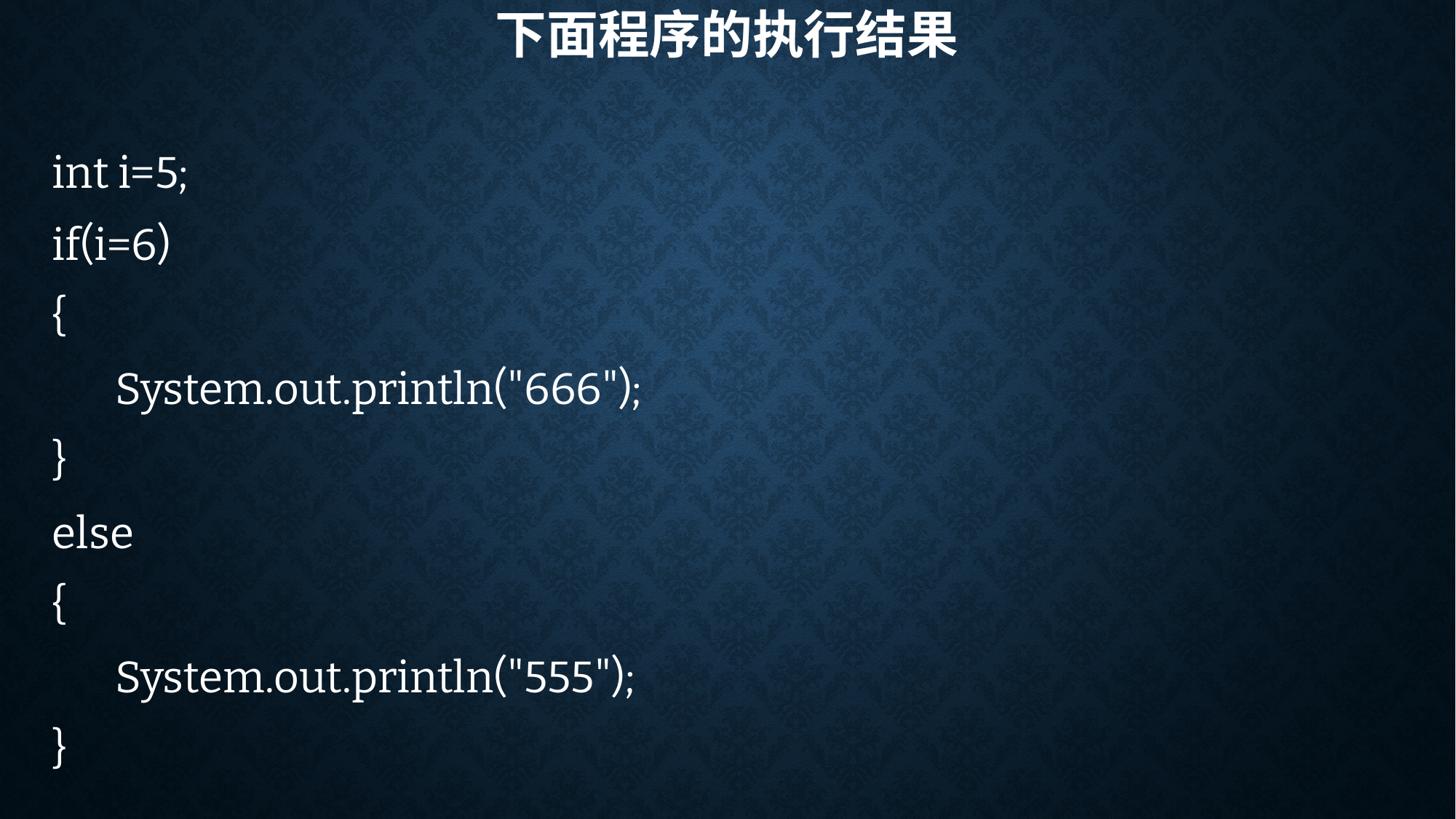

# 下面程序的执行结果
int i=5;
if(i=6)
{
	System.out.println("666");
}
else
{
	System.out.println("555");
}